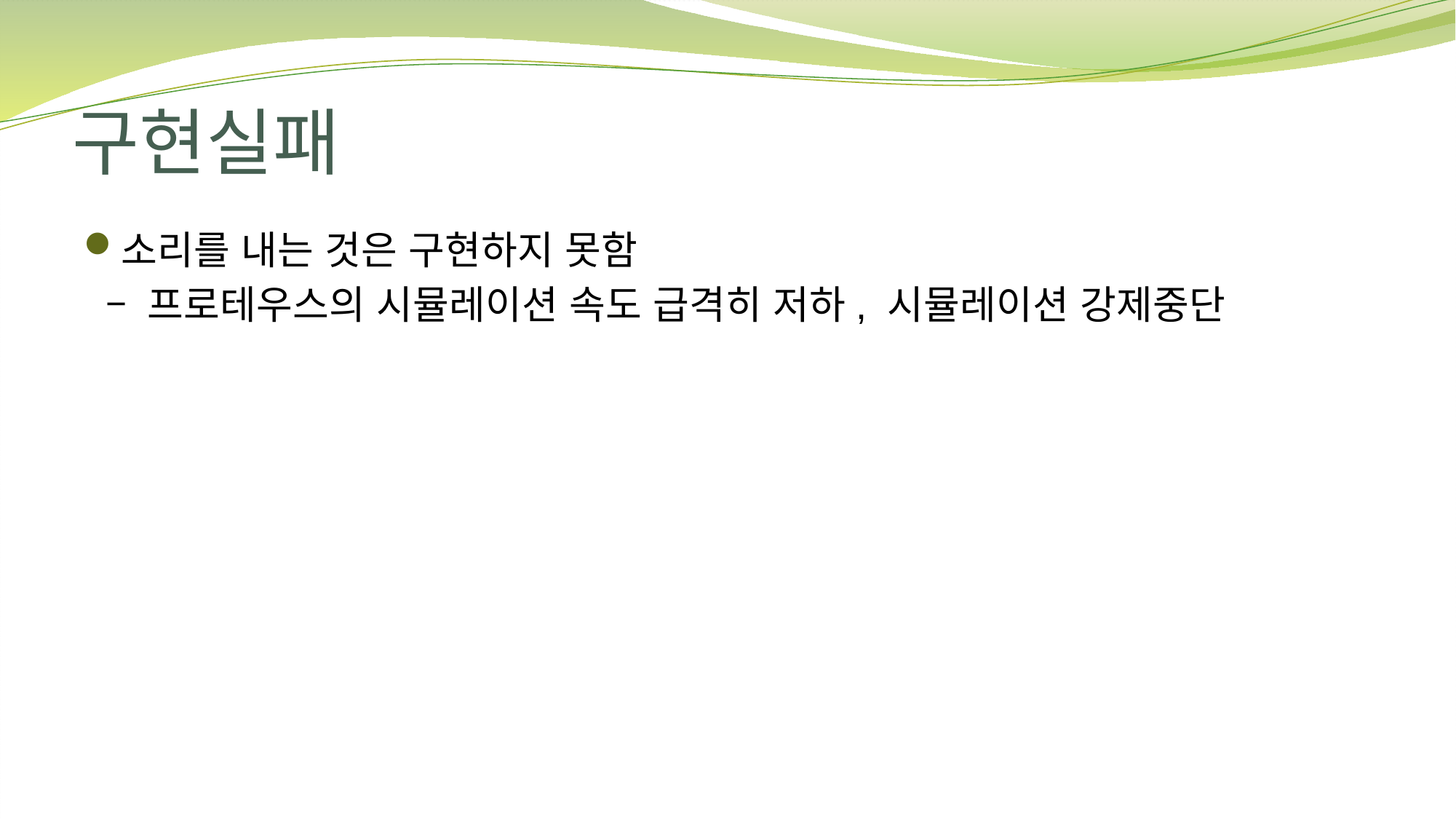

# 구현실패
소리를 내는 것은 구현하지 못함
  – 프로테우스의 시뮬레이션 속도 급격히 저하, 시뮬레이션 강제중단